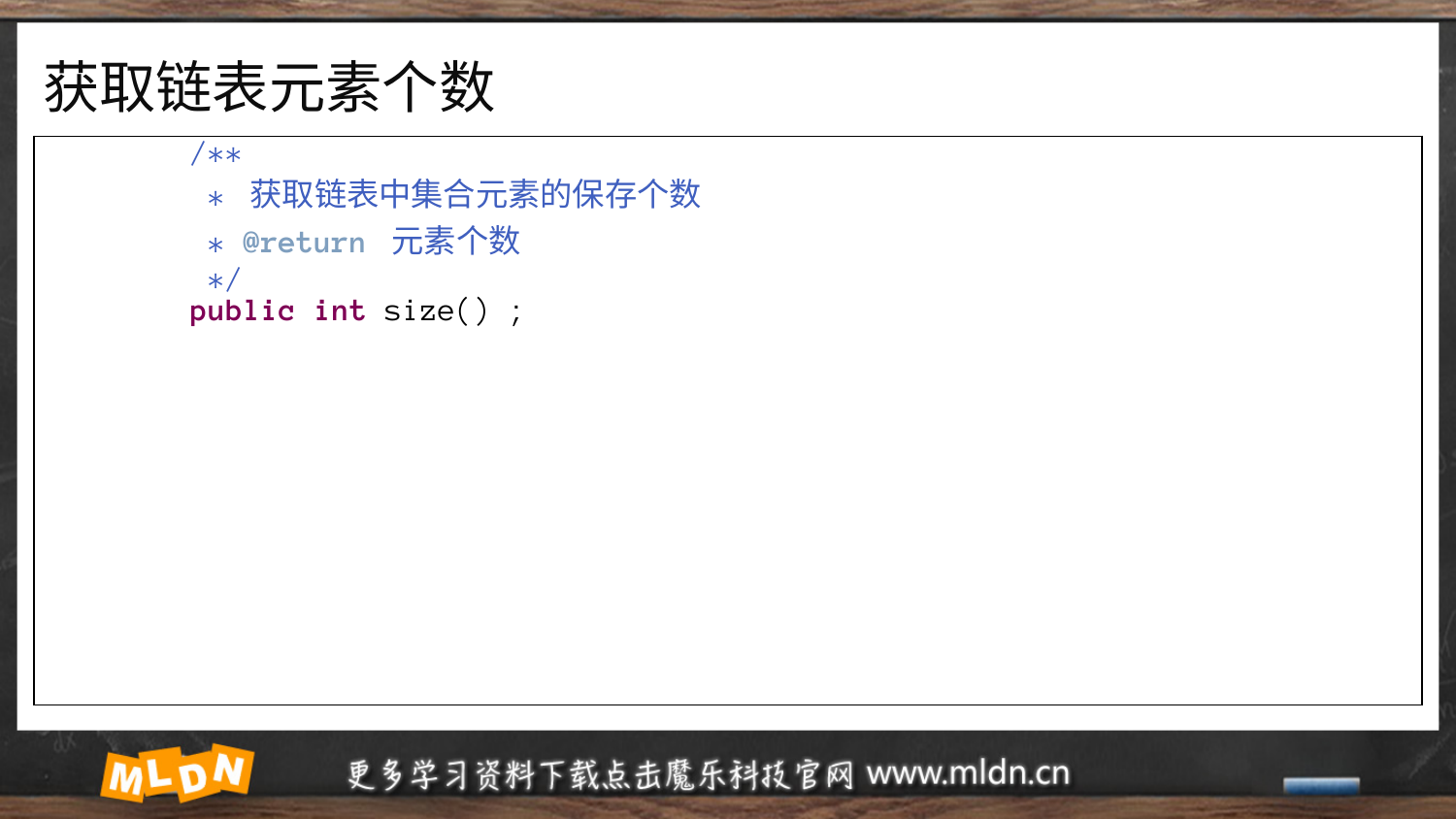

# 获取链表元素个数
| /\*\* \* 获取链表中集合元素的保存个数 \* @return 元素个数 \*/ public int size() ; |
| --- |